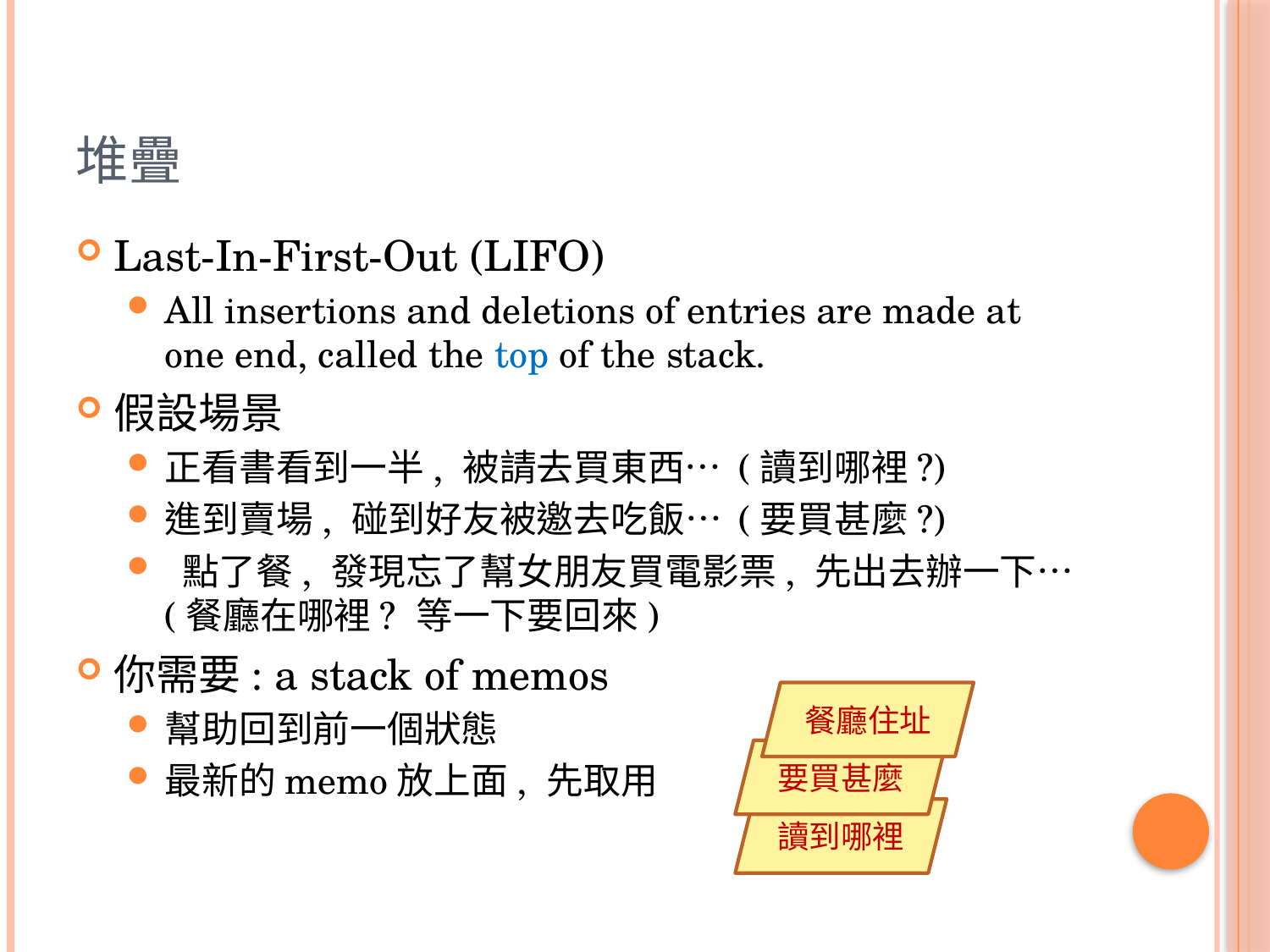

# 堆疊
Last-In-First-Out (LIFO)
All insertions and deletions of entries are made at one end, called the top of the stack.
假設場景
正看書看到一半, 被請去買東西… (讀到哪裡?)
進到賣場, 碰到好友被邀去吃飯… (要買甚麼?)
 點了餐, 發現忘了幫女朋友買電影票, 先出去辦一下… (餐廳在哪裡? 等一下要回來)
你需要: a stack of memos
幫助回到前一個狀態
最新的memo放上面, 先取用
餐廳住址
要買甚麼
讀到哪裡